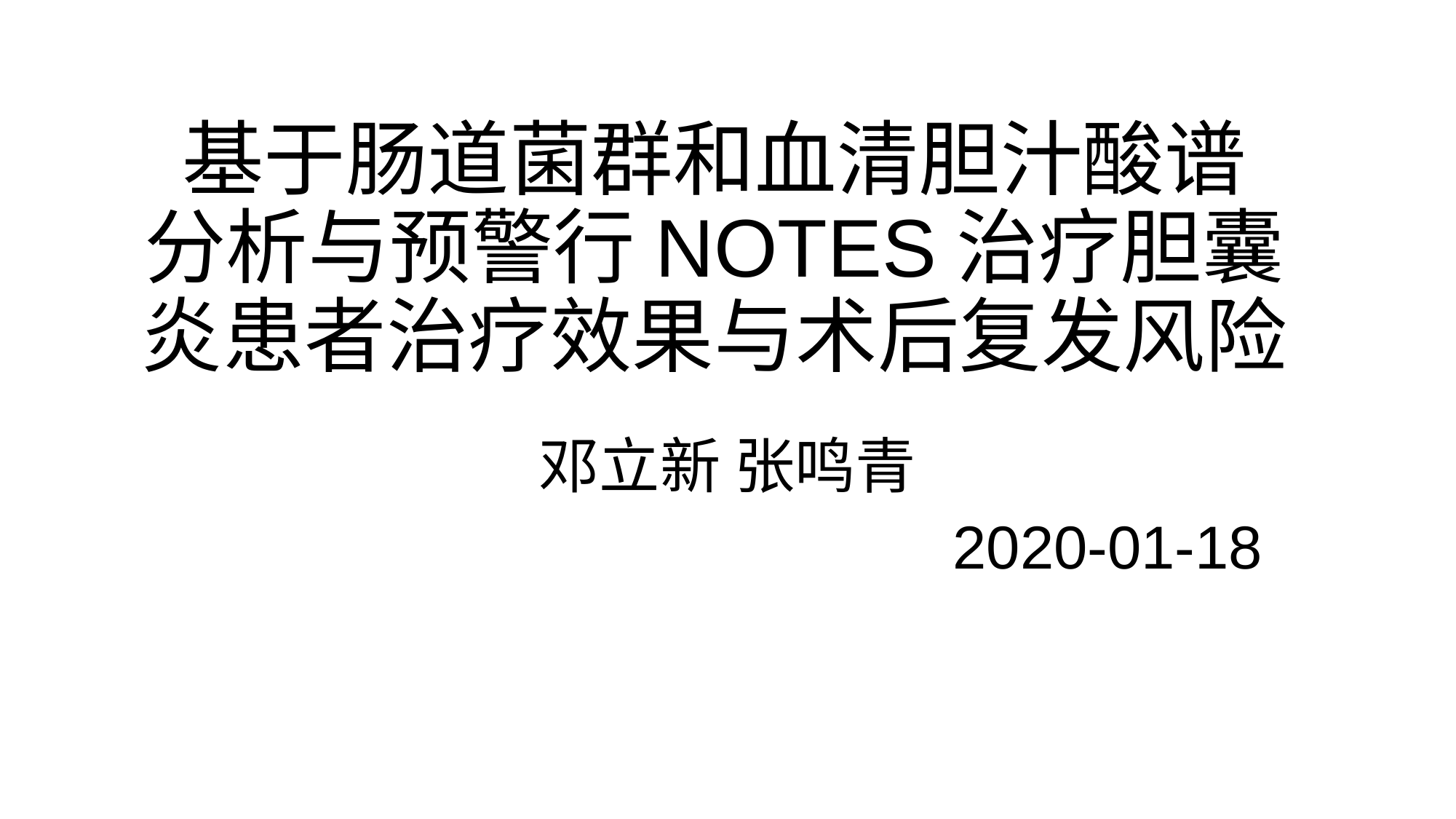

# 基于肠道菌群和血清胆汁酸谱 分析与预警行NOTES治疗胆囊炎患者治疗效果与术后复发风险
邓立新 张鸣青
2020-01-18